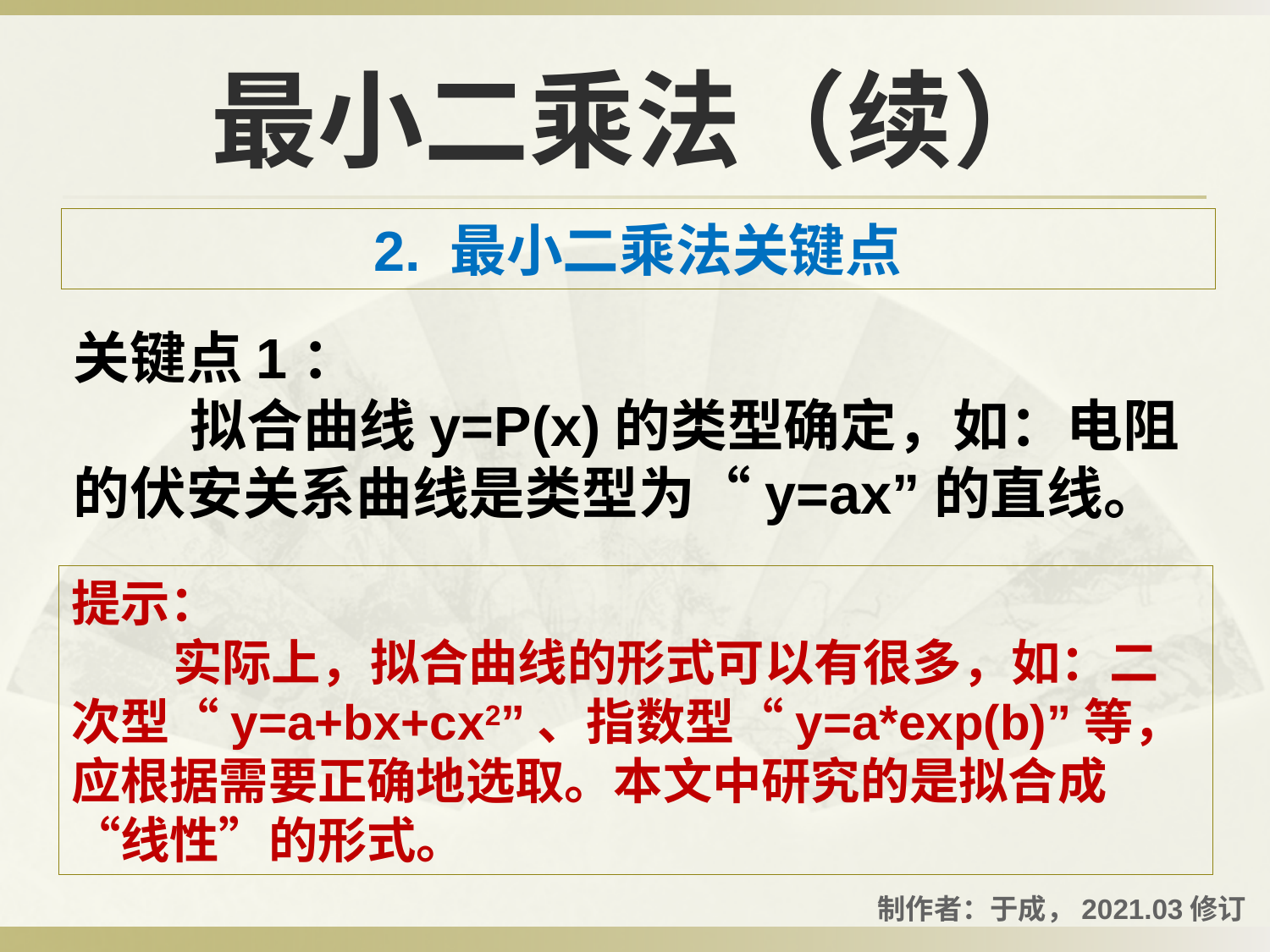

# 最小二乘法（续）
2. 最小二乘法关键点
关键点1：
        拟合曲线y=P(x)的类型确定，如：电阻的伏安关系曲线是类型为“y=ax”的直线。
提示：
        实际上，拟合曲线的形式可以有很多，如：二次型“y=a+bx+cx2”、指数型“y=a*exp(b)”等，应根据需要正确地选取。本文中研究的是拟合成“线性”的形式。
制作者：于成，2021.03修订